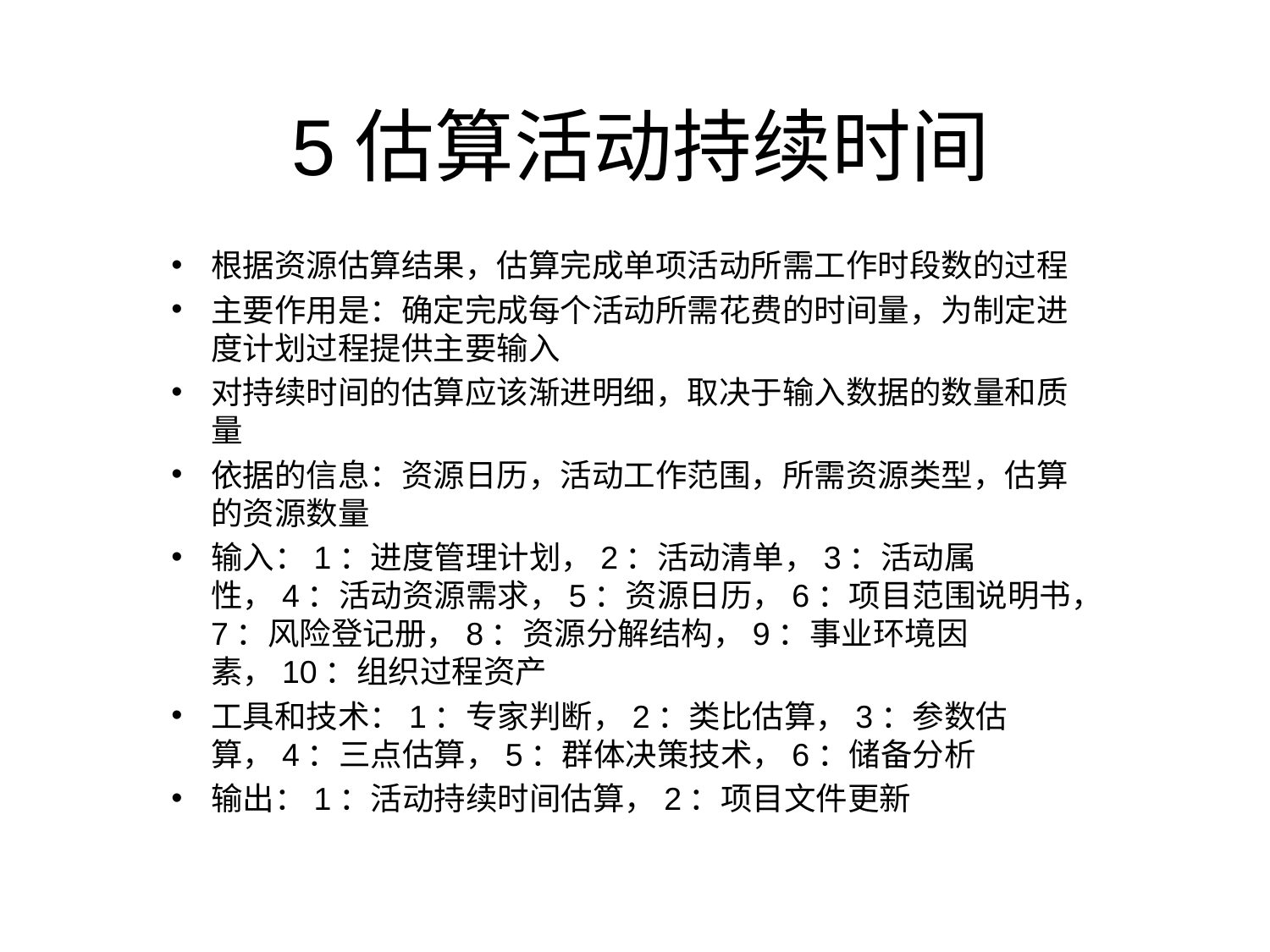

# 5估算活动持续时间
根据资源估算结果，估算完成单项活动所需工作时段数的过程
主要作用是：确定完成每个活动所需花费的时间量，为制定进度计划过程提供主要输入
对持续时间的估算应该渐进明细，取决于输入数据的数量和质量
依据的信息：资源日历，活动工作范围，所需资源类型，估算的资源数量
输入：1：进度管理计划，2：活动清单，3：活动属性，4：活动资源需求，5：资源日历，6：项目范围说明书，7：风险登记册，8：资源分解结构，9：事业环境因素，10：组织过程资产
工具和技术：1：专家判断，2：类比估算，3：参数估算，4：三点估算，5：群体决策技术，6：储备分析
输出：1：活动持续时间估算，2：项目文件更新